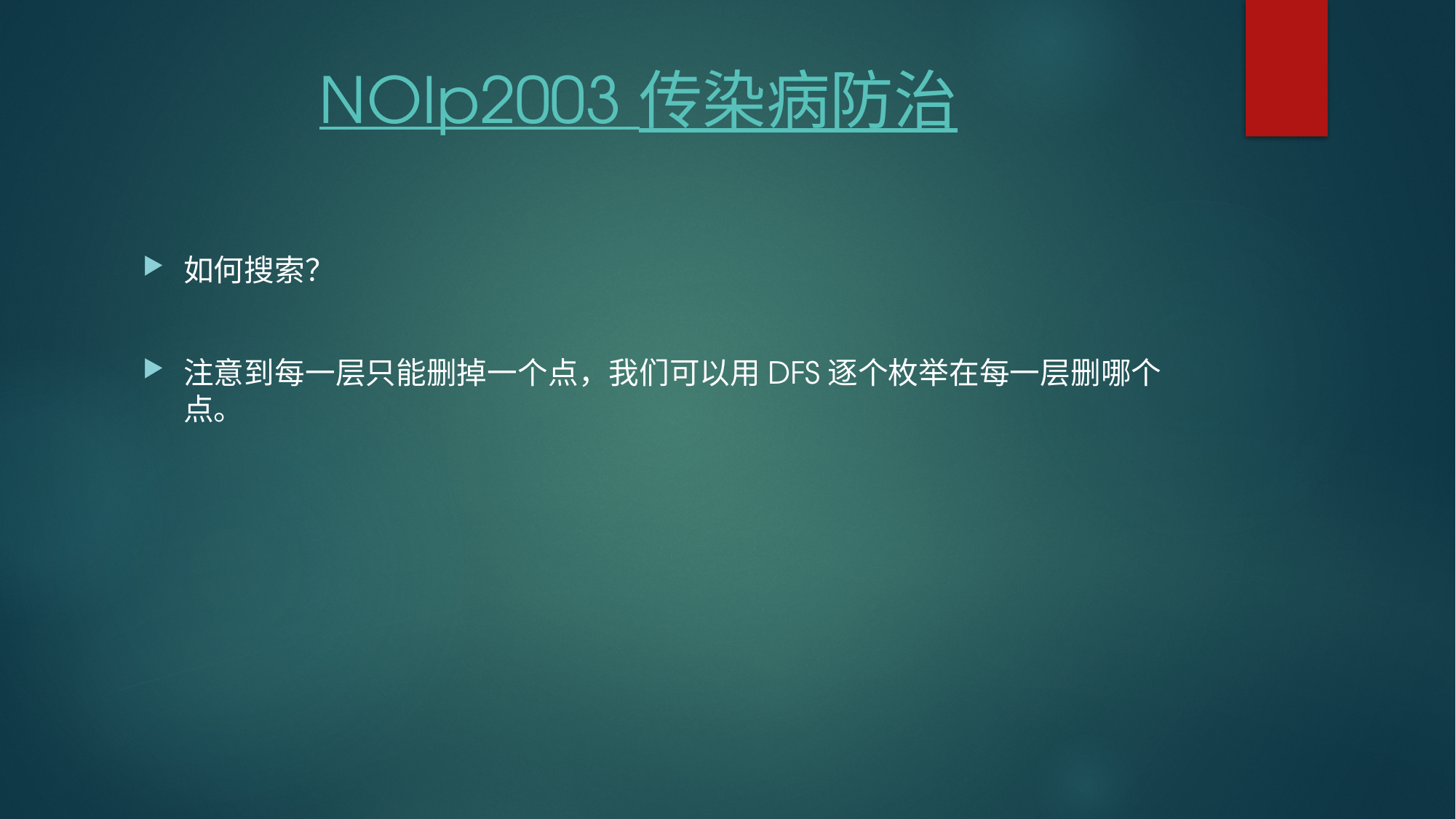

# NOIp2003 传染病防治
如何搜索？

注意到每一层只能删掉一个点，我们可以用DFS逐个枚举在每一层删哪个点。